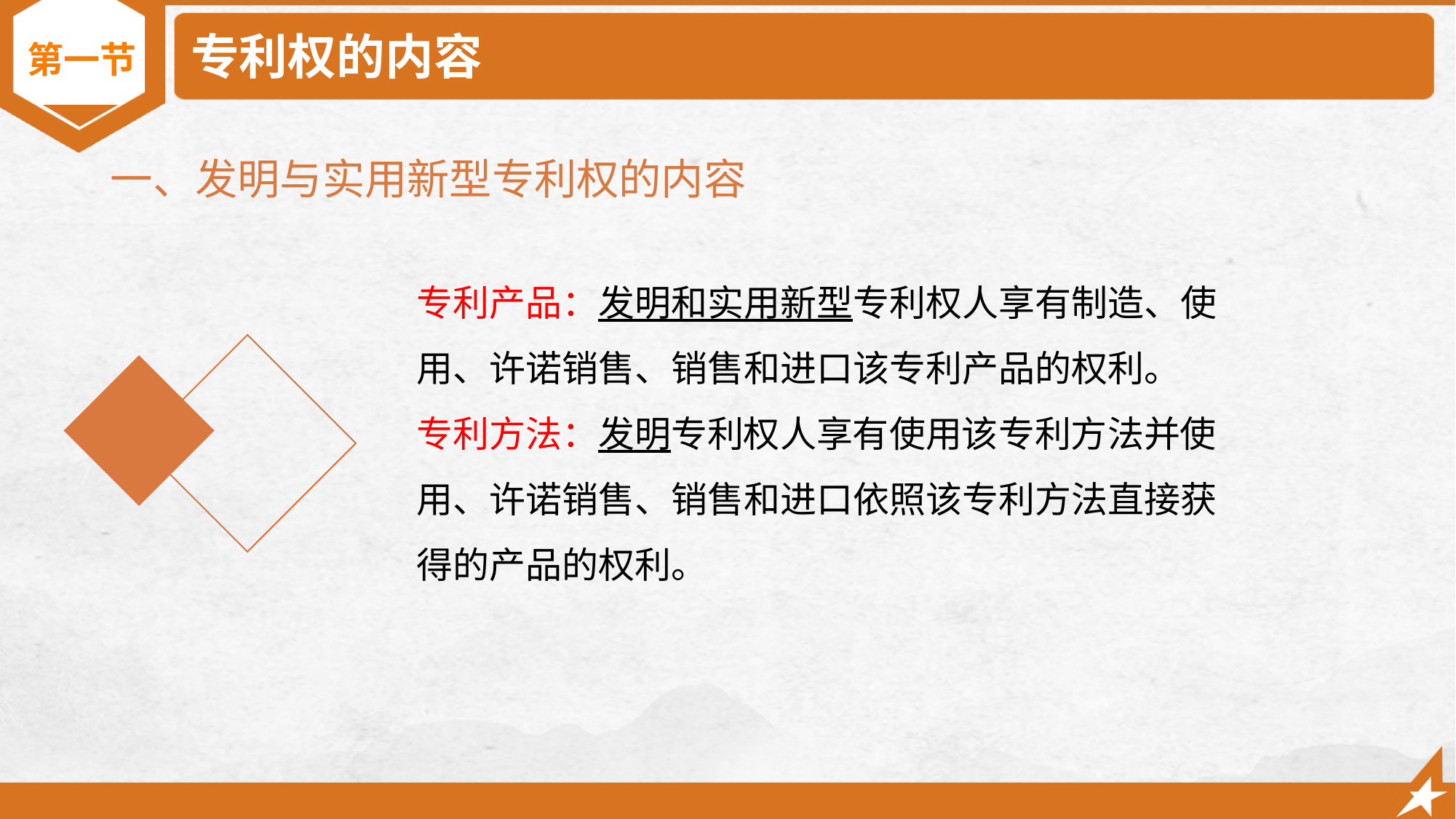

# 专利权的内容
第一节
一、发明与实用新型专利权的内容
专利产品：发明和实用新型专利权人享有制造、使用、许诺销售、销售和进口该专利产品的权利。
专利方法：发明专利权人享有使用该专利方法并使用、许诺销售、销售和进口依照该专利方法直接获得的产品的权利。